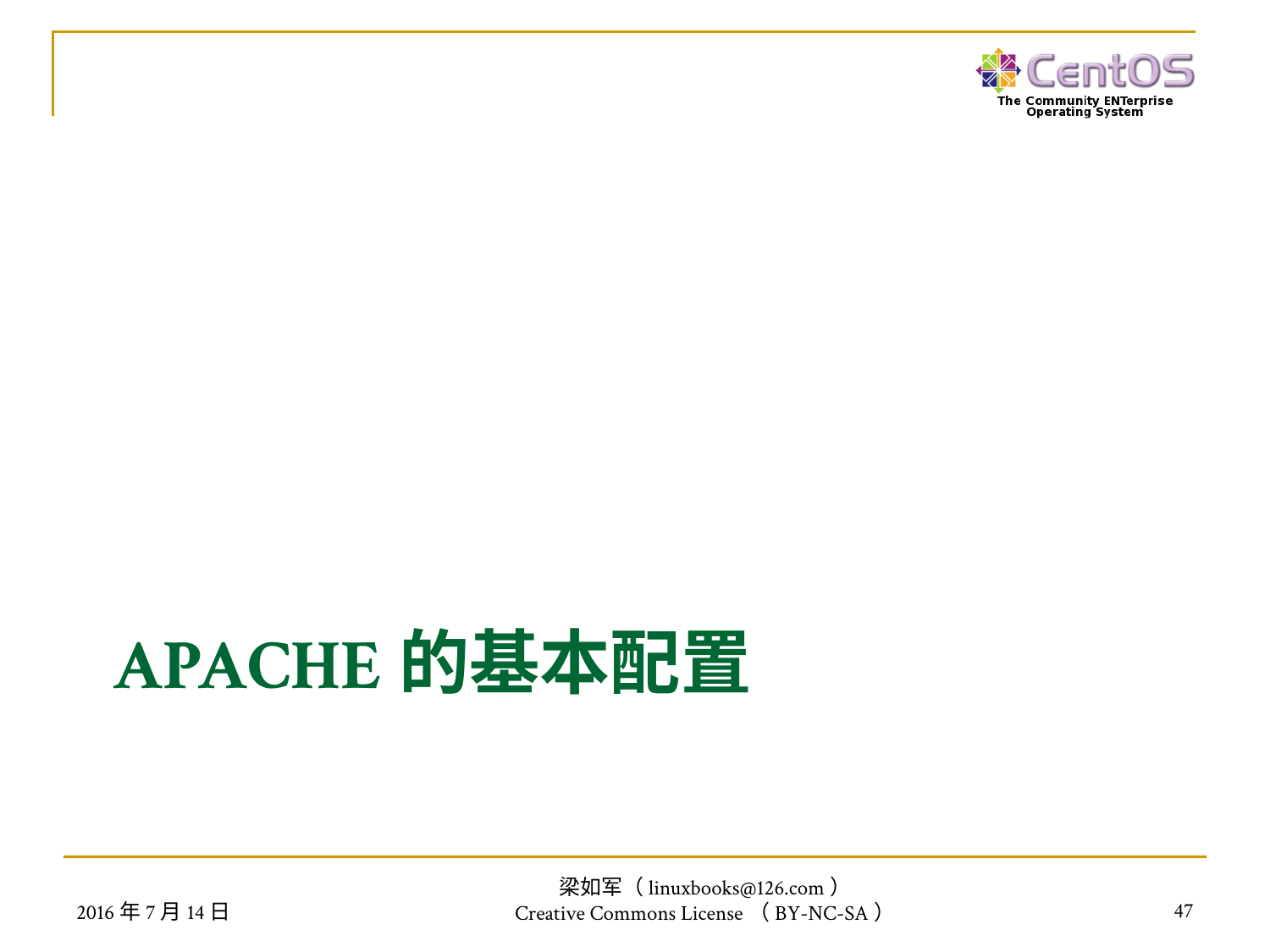

# Apache的基本配置
2016年7月14日
47
梁如军（linuxbooks@126.com）
Creative Commons License（BY-NC-SA）